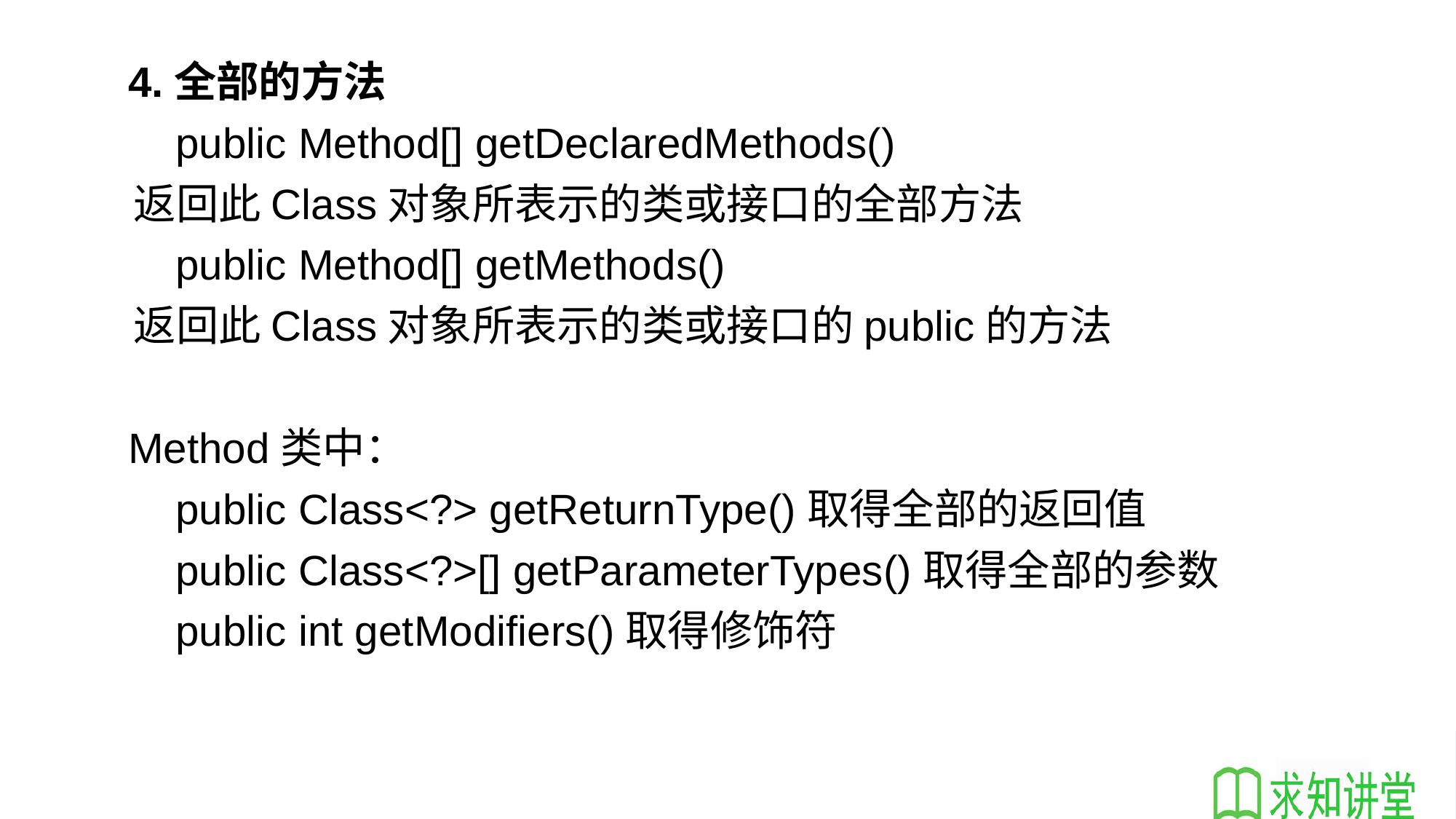

4.全部的方法
      public Method[] getDeclaredMethods()
  返回此Class对象所表示的类或接口的全部方法
      public Method[] getMethods()
  返回此Class对象所表示的类或接口的public的方法

  Method类中：
      public Class<?> getReturnType()取得全部的返回值
      public Class<?>[] getParameterTypes()取得全部的参数
      public int getModifiers()取得修饰符